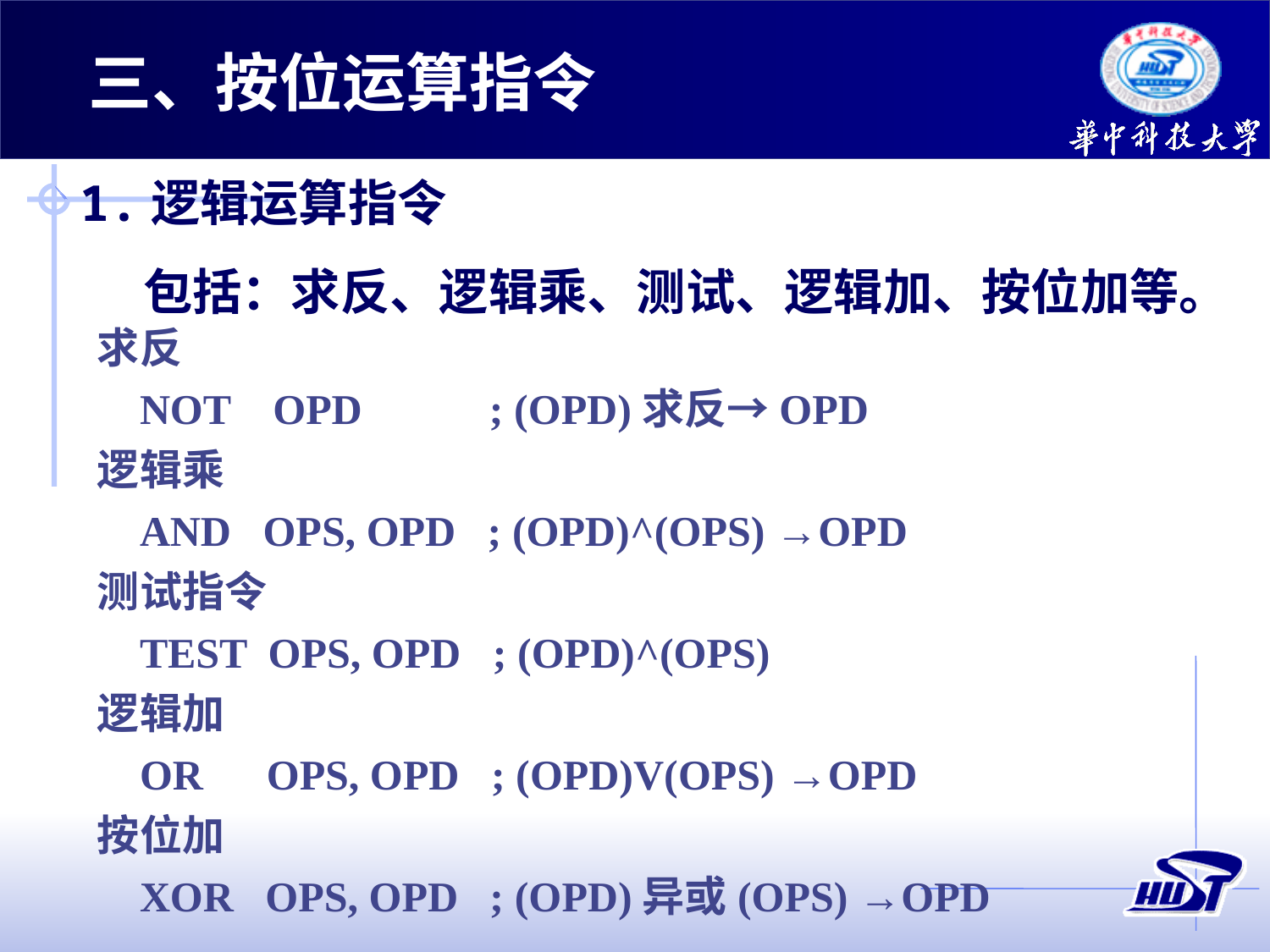

三、按位运算指令
1.逻辑运算指令
包括：求反、逻辑乘、测试、逻辑加、按位加等。
求反
    NOT    OPD            ; (OPD)求反→OPD
逻辑乘
    AND   OPS, OPD   ; (OPD)^(OPS) →OPD
测试指令
    TEST  OPS, OPD   ; (OPD)^(OPS)
逻辑加
    OR      OPS, OPD   ; (OPD)V(OPS) →OPD
按位加
    XOR   OPS, OPD   ; (OPD)异或(OPS) →OPD